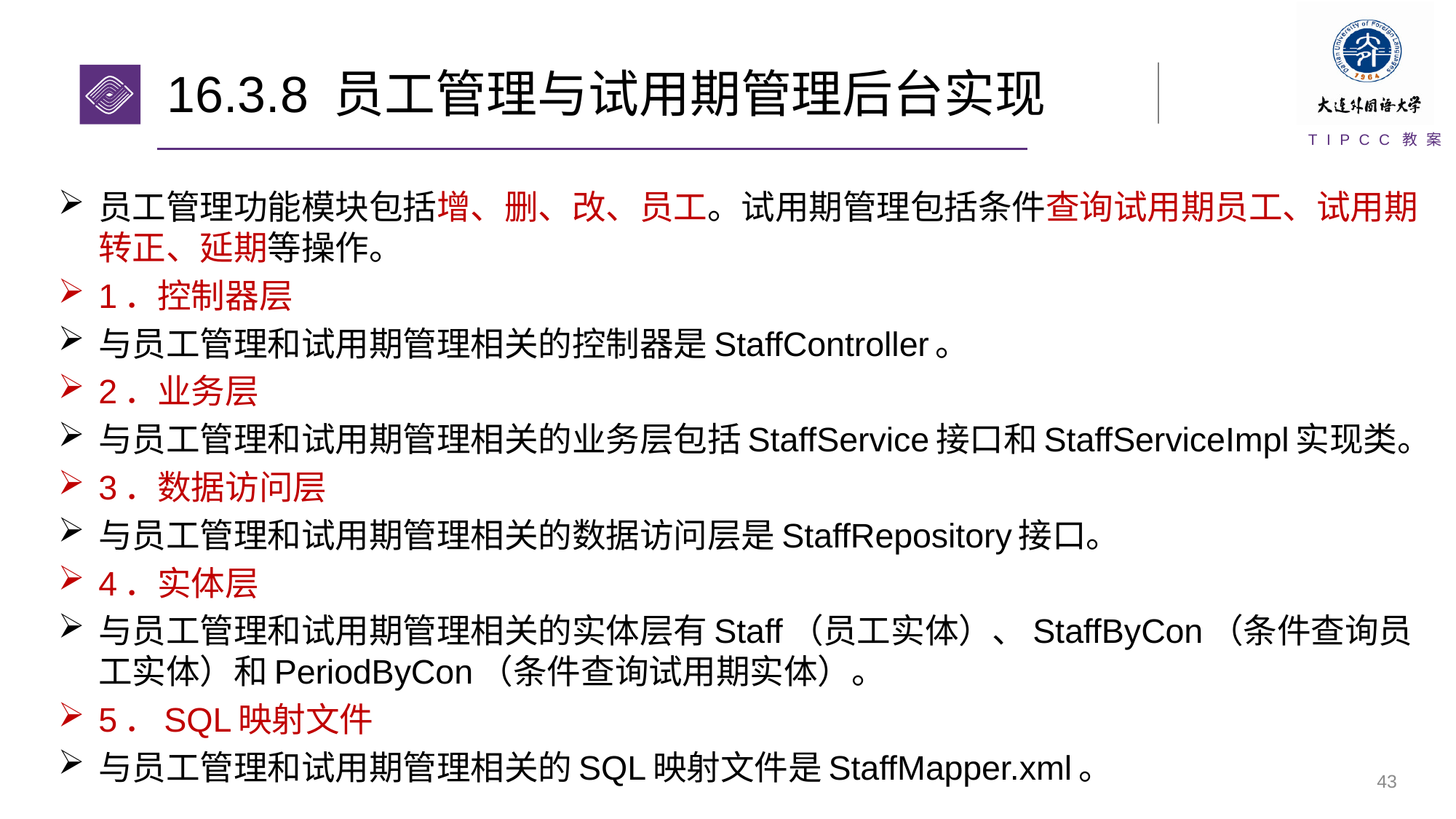

# 16.3.8 员工管理与试用期管理后台实现
员工管理功能模块包括增、删、改、员工。试用期管理包括条件查询试用期员工、试用期转正、延期等操作。
1．控制器层
与员工管理和试用期管理相关的控制器是StaffController。
2．业务层
与员工管理和试用期管理相关的业务层包括StaffService接口和StaffServiceImpl实现类。
3．数据访问层
与员工管理和试用期管理相关的数据访问层是StaffRepository接口。
4．实体层
与员工管理和试用期管理相关的实体层有Staff（员工实体）、StaffByCon（条件查询员工实体）和PeriodByCon（条件查询试用期实体）。
5．SQL映射文件
与员工管理和试用期管理相关的SQL映射文件是StaffMapper.xml。
43